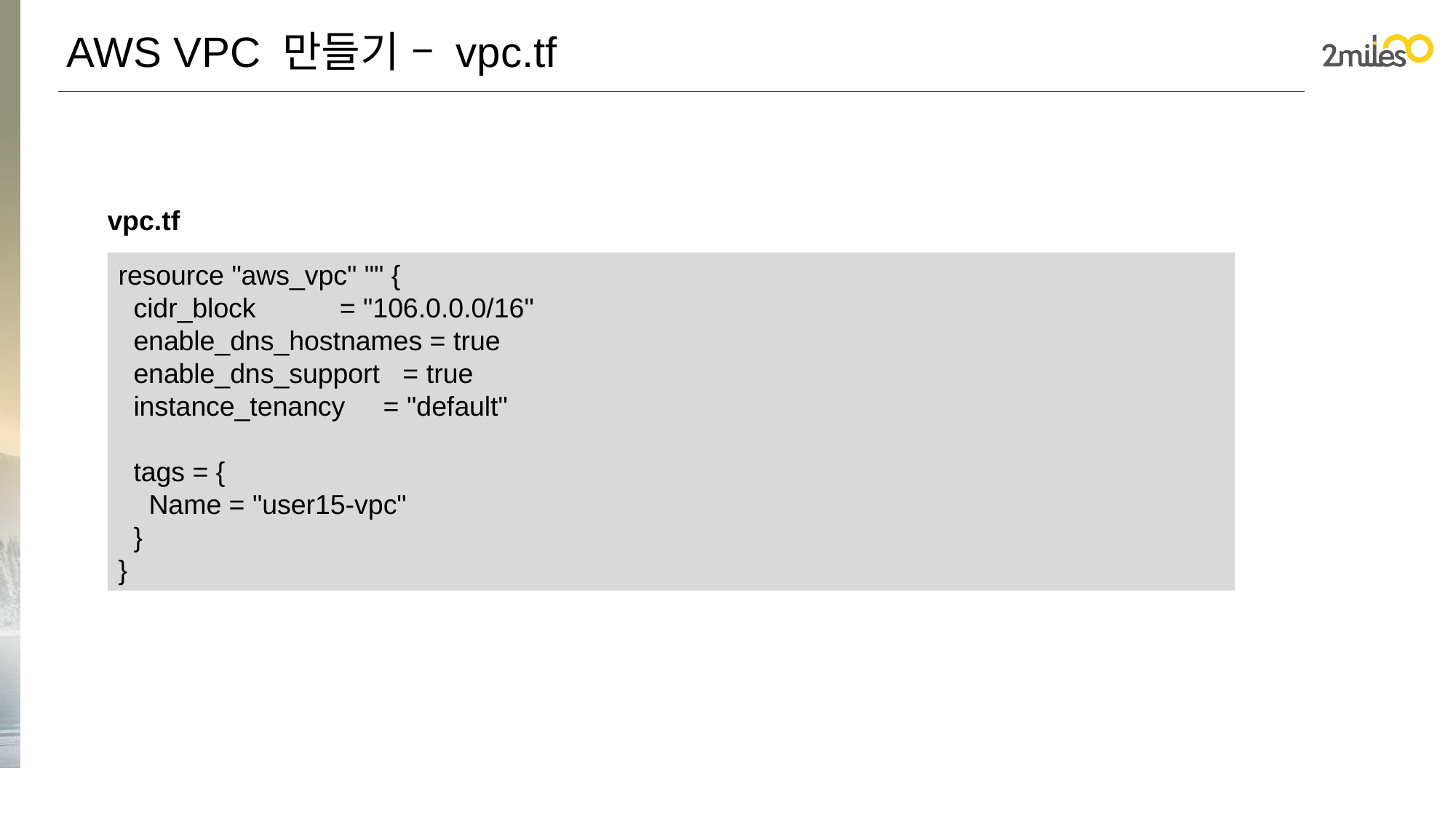

AWS VPC 만들기 – vpc.tf
vpc.tf
resource "aws_vpc" "" {
  cidr_block           = "106.0.0.0/16"
  enable_dns_hostnames = true
  enable_dns_support   = true
  instance_tenancy     = "default"

  tags = {
    Name = "user15-vpc"
  }
}